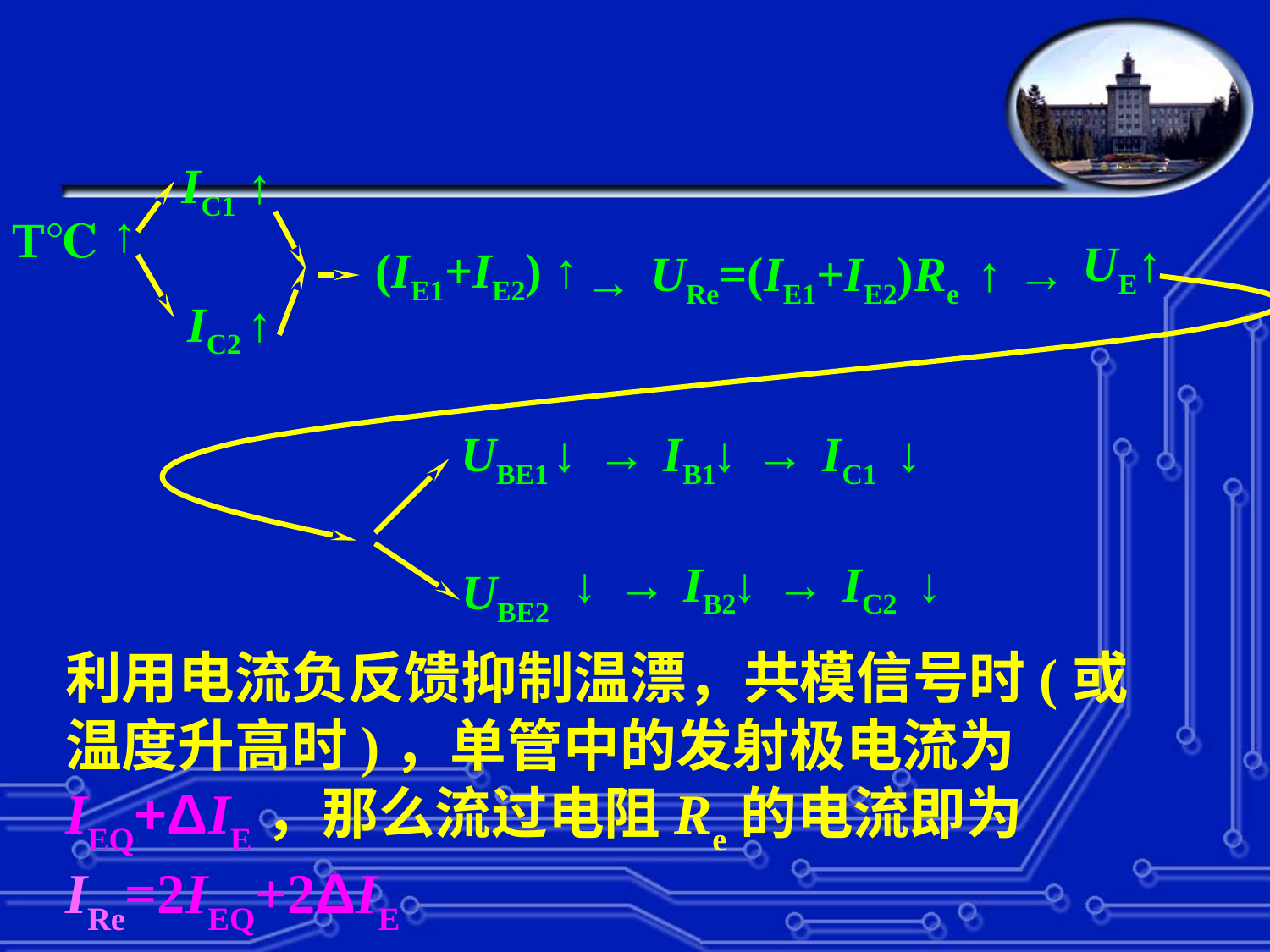

IC1
↑

↑
T℃

UE
↑
(IE1+IE2)
↑
URe=(IE1+IE2)Re
↑
→
→

↑
IC2

UBE1
↓
→
IB1
↓
→
IC1
↓

↓
→
IB2
↓
→
IC2
↓
UBE2
利用电流负反馈抑制温漂，共模信号时(或温度升高时)，单管中的发射极电流为IEQ+ΔIE，那么流过电阻Re的电流即为IRe=2IEQ+2ΔIE